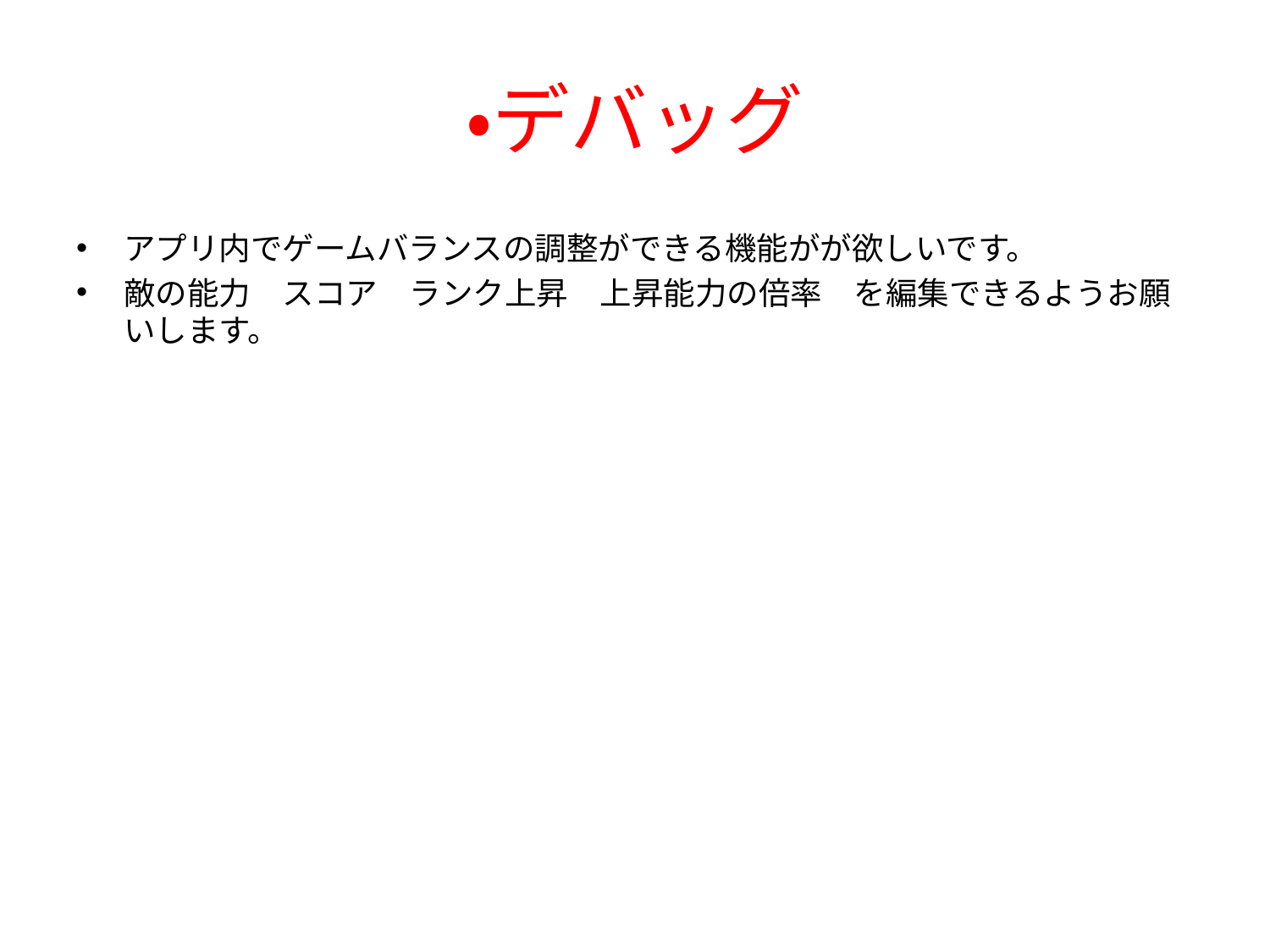

# ・デバッグ
アプリ内でゲームバランスの調整ができる機能がが欲しいです。
敵の能力　スコア　ランク上昇　上昇能力の倍率　を編集できるようお願いします。